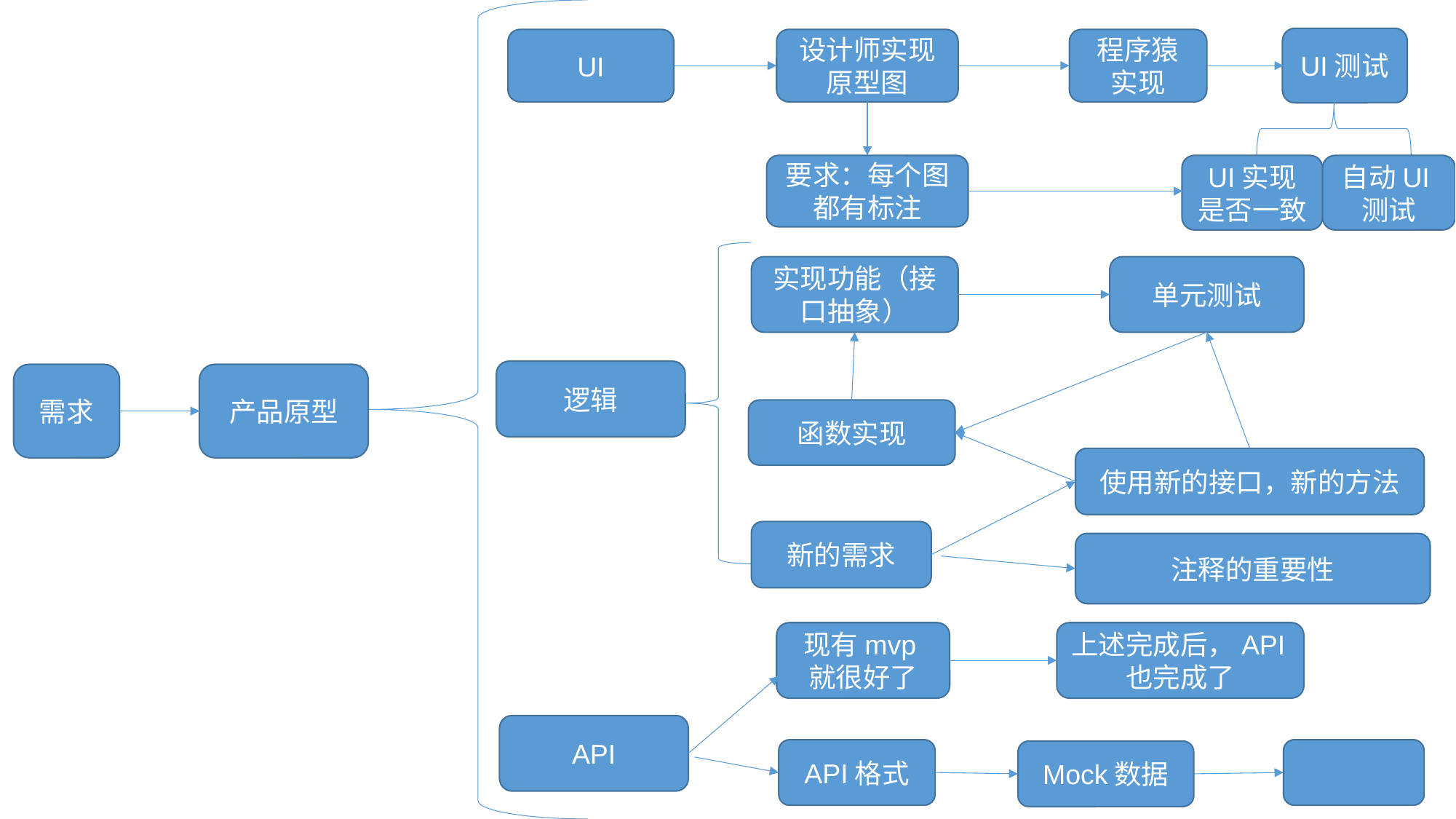

UI测试
UI
设计师实现原型图
程序猿实现

要求：每个图都有标注
UI实现是否一致
自动UI测试

实现功能（接口抽象）
单元测试
逻辑
需求
产品原型
函数实现
使用新的接口，新的方法
新的需求
注释的重要性
现有mvp就很好了
上述完成后，API也完成了
API
API格式

Mock数据